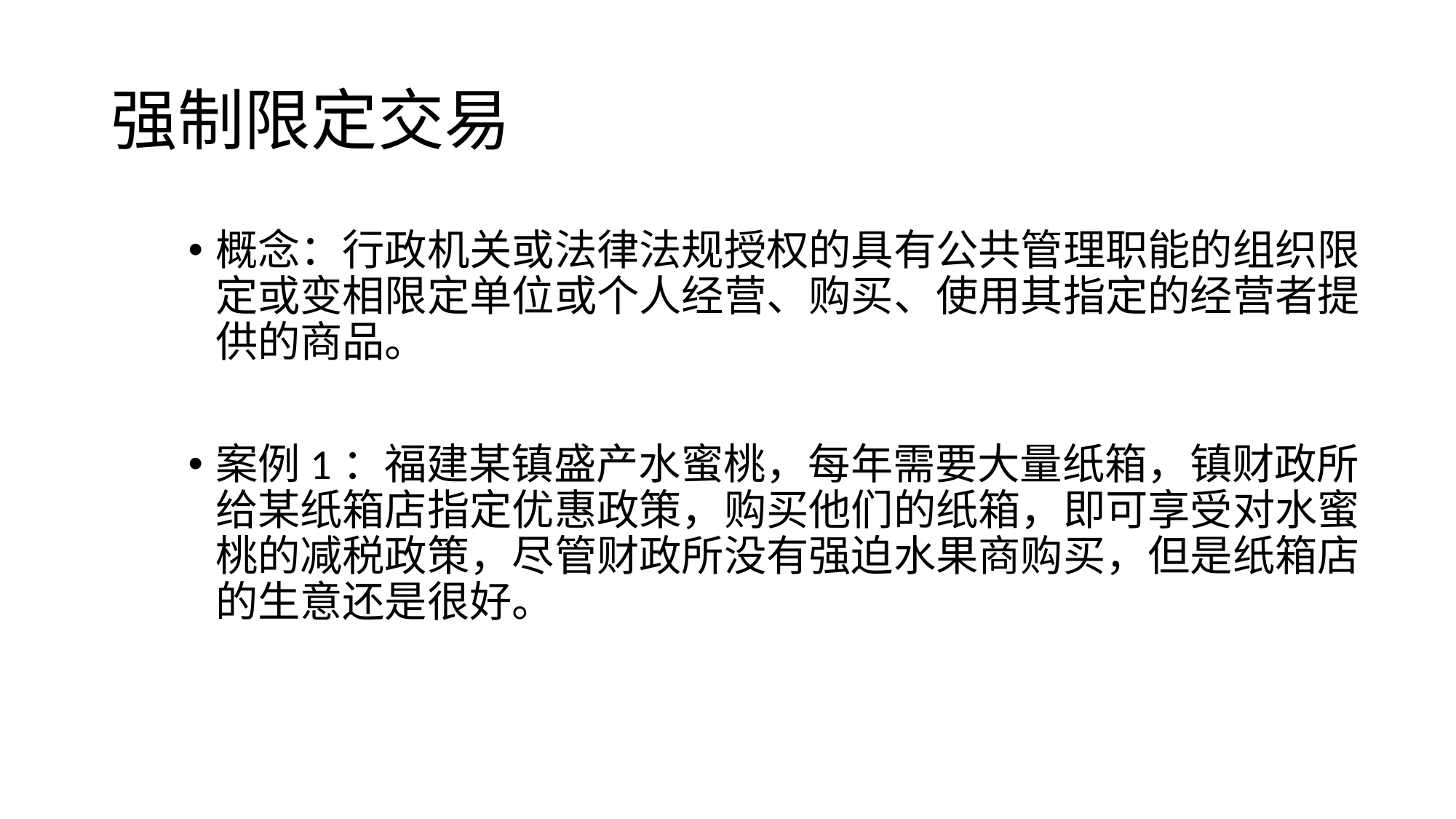

# 强制限定交易
概念：行政机关或法律法规授权的具有公共管理职能的组织限定或变相限定单位或个人经营、购买、使用其指定的经营者提供的商品。

案例1：福建某镇盛产水蜜桃，每年需要大量纸箱，镇财政所给某纸箱店指定优惠政策，购买他们的纸箱，即可享受对水蜜桃的减税政策，尽管财政所没有强迫水果商购买，但是纸箱店的生意还是很好。